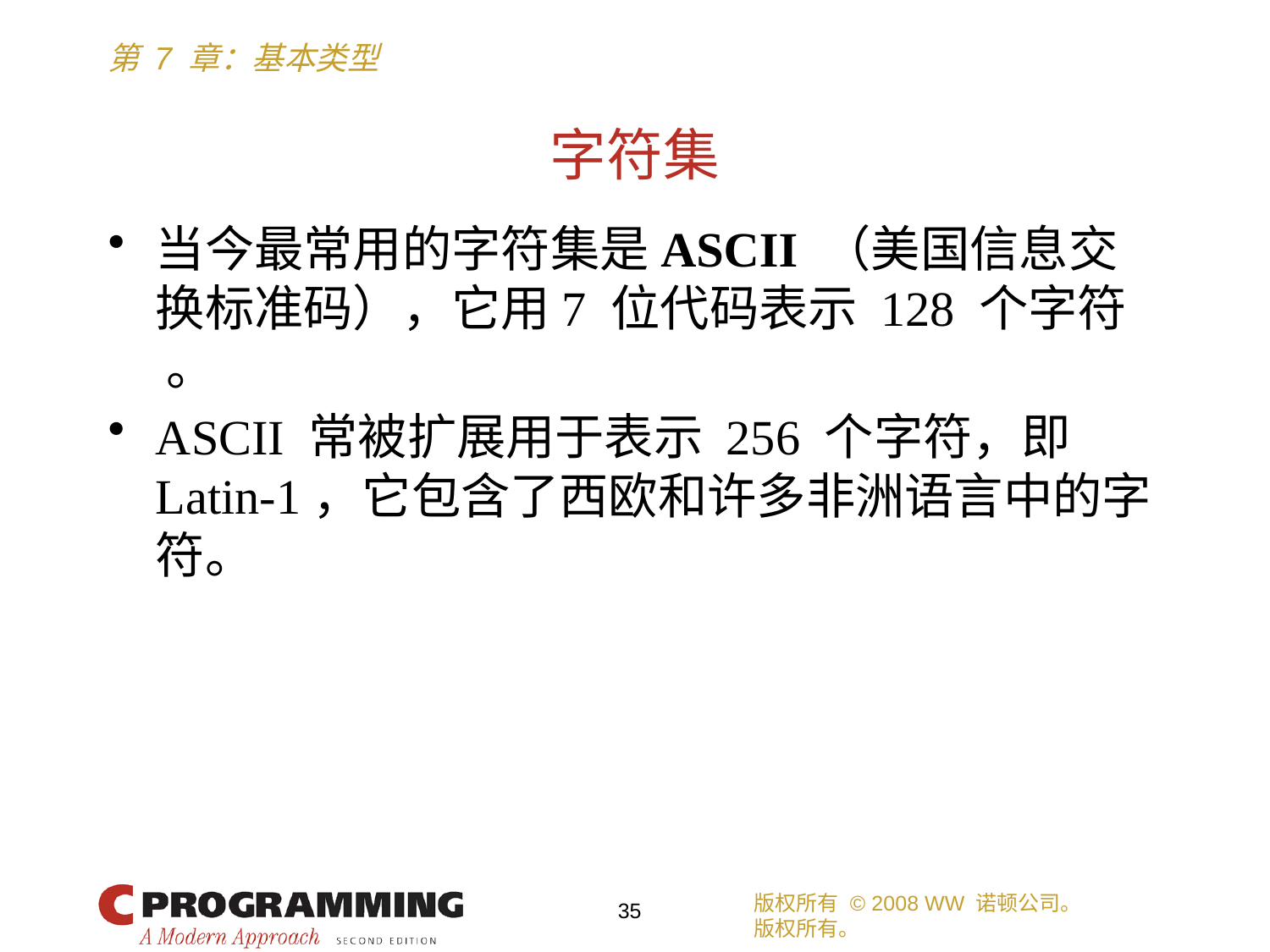

# 字符集
当今最常用的字符集是ASCII （美国信息交换标准码），它用7 位代码表示 128 个字符 。
ASCII 常被扩展用于表示 256 个字符，即Latin-1，它包含了西欧和许多非洲语言中的字符。
版权所有 © 2008 WW 诺顿公司。
版权所有。
35